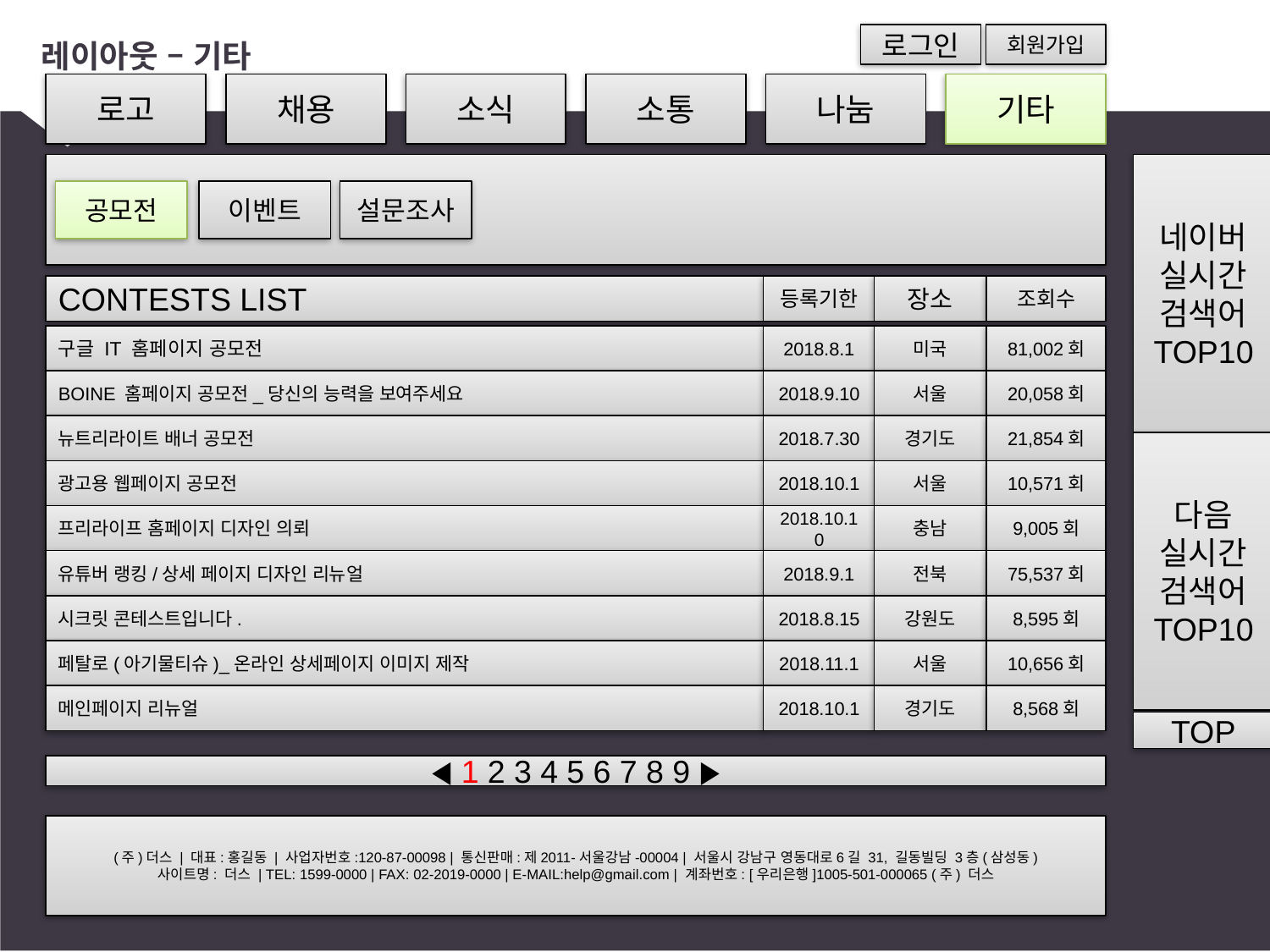

# 레이아웃 – 기타
로그인
회원가입
로고
채용
소식
소통
나눔
기타

네이버
실시간
검색어
TOP10
공모전
이벤트
설문조사
CONTESTS LIST
등록기한
장소
조회수
구글 IT 홈페이지 공모전
2018.8.1
미국
81,002회
BOINE 홈페이지 공모전_당신의 능력을 보여주세요
2018.9.10
서울
20,058회
뉴트리라이트 배너 공모전
2018.7.30
경기도
21,854회
다음
실시간
검색어
TOP10
광고용 웹페이지 공모전
2018.10.1
서울
10,571회
프리라이프 홈페이지 디자인 의뢰
2018.10.10
충남
9,005회
유튜버 랭킹/상세 페이지 디자인 리뉴얼
2018.9.1
전북
75,537회
시크릿 콘테스트입니다.
2018.8.15
강원도
8,595회
페탈로(아기물티슈)_온라인 상세페이지 이미지 제작
2018.11.1
서울
10,656회
메인페이지 리뉴얼
2018.10.1
경기도
8,568회
TOP
◀ 1 2 3 4 5 6 7 8 9 ▶
(주)더스 | 대표:홍길동 | 사업자번호:120-87-00098 | 통신판매:제2011-서울강남-00004 | 서울시 강남구 영동대로6길 31, 길동빌딩 3층(삼성동)
사이트명: 더스 | TEL: 1599-0000 | FAX: 02-2019-0000 | E-MAIL:help@gmail.com | 계좌번호: [우리은행]1005-501-000065 (주) 더스